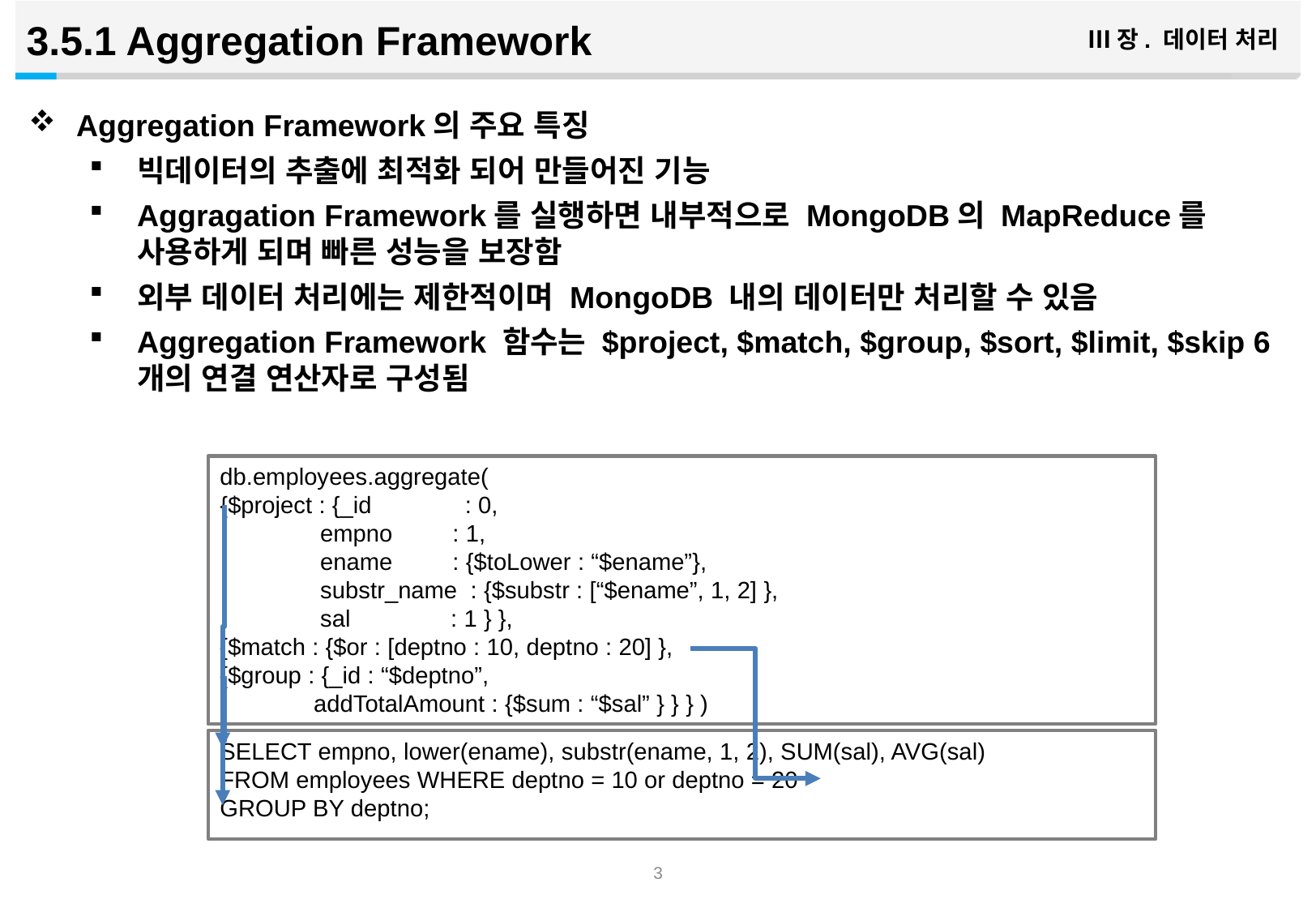

3.5.1 Aggregation Framework
Ⅲ장. 데이터 처리
Aggregation Framework의 주요 특징
빅데이터의 추출에 최적화 되어 만들어진 기능
Aggragation Framework를 실행하면 내부적으로 MongoDB의 MapReduce를 사용하게 되며 빠른 성능을 보장함
외부 데이터 처리에는 제한적이며 MongoDB 내의 데이터만 처리할 수 있음
Aggregation Framework 함수는 $project, $match, $group, $sort, $limit, $skip 6개의 연결 연산자로 구성됨
db.employees.aggregate(
{$project : {_id              : 0,
               empno         : 1,
               ename         : {$toLower : “$ename”},
               substr_name  : {$substr : [“$ename”, 1, 2] },
               sal               : 1 } },
{$match : {$or : [deptno : 10, deptno : 20] },
{$group : {_id : “$deptno”,
              addTotalAmount : {$sum : “$sal” } } } )
SELECT empno, lower(ename), substr(ename, 1, 2), SUM(sal), AVG(sal)
FROM employees WHERE deptno = 10 or deptno = 20
GROUP BY deptno;
3